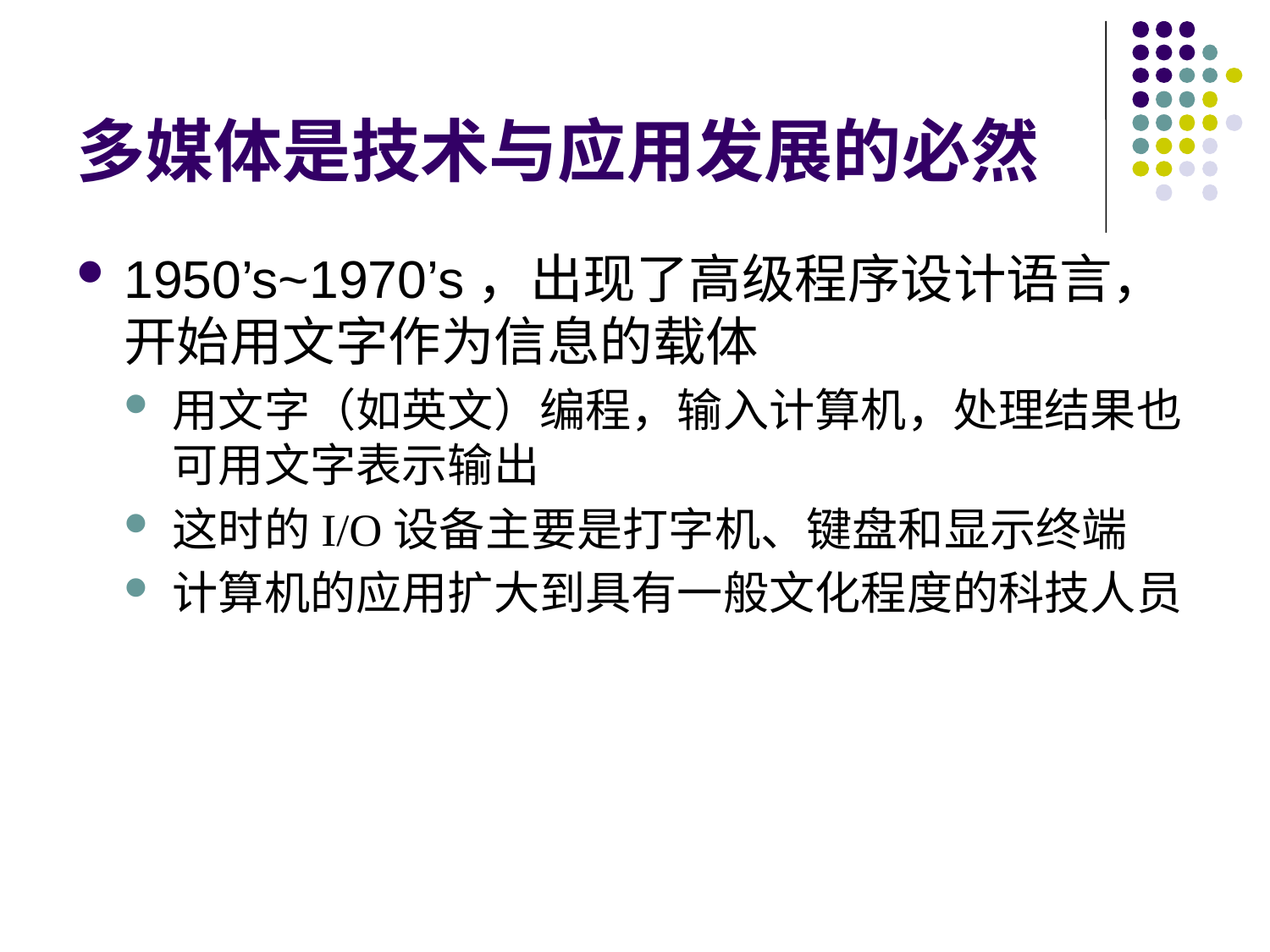

多媒体是技术与应用发展的必然
1950’s~1970’s，出现了高级程序设计语言，开始用文字作为信息的载体
用文字（如英文）编程，输入计算机，处理结果也可用文字表示输出
这时的I/O设备主要是打字机、键盘和显示终端
计算机的应用扩大到具有一般文化程度的科技人员